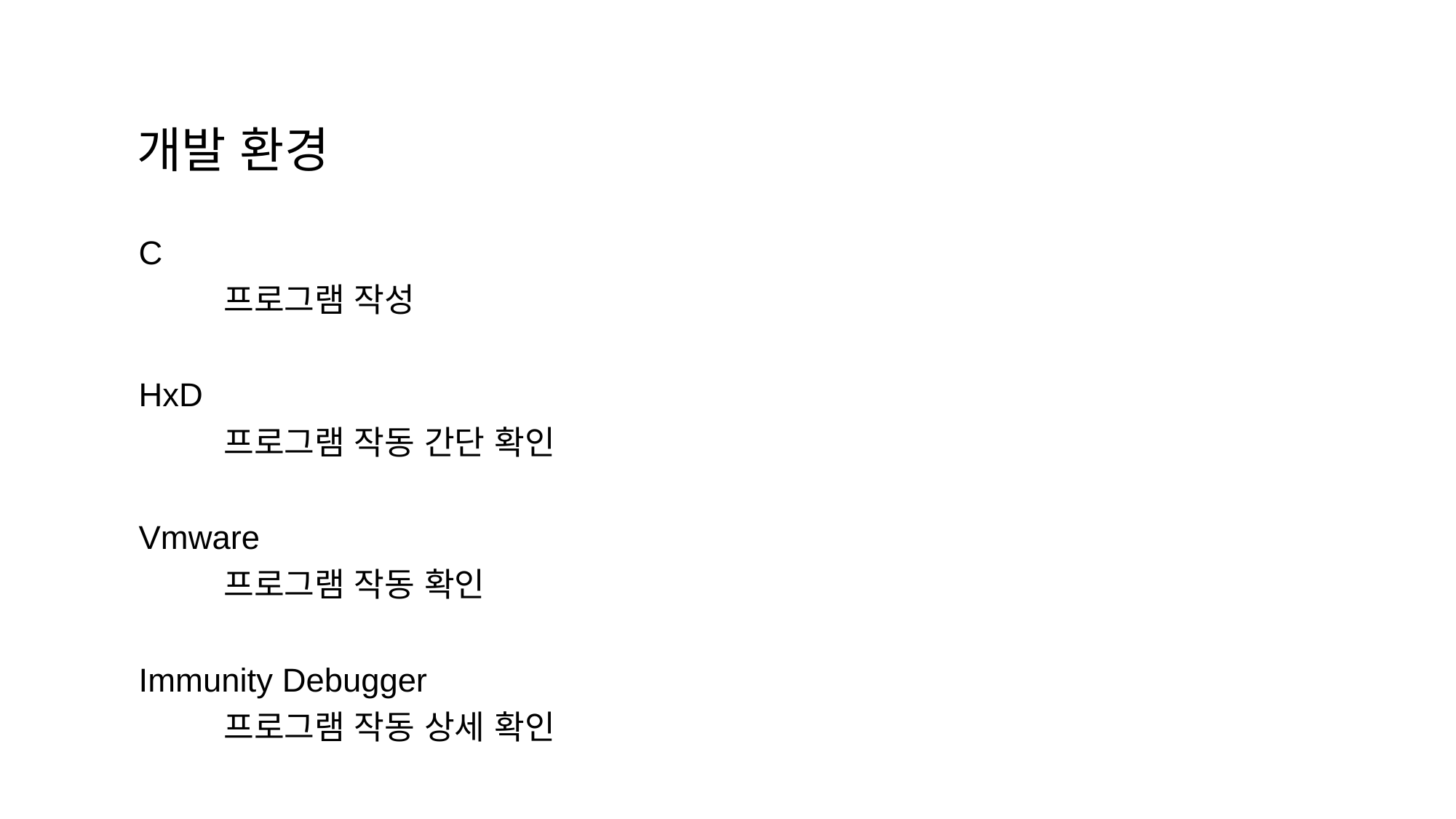

# 개발 환경
C
	프로그램 작성

HxD
	프로그램 작동 간단 확인

Vmware
	프로그램 작동 확인

Immunity Debugger
	프로그램 작동 상세 확인